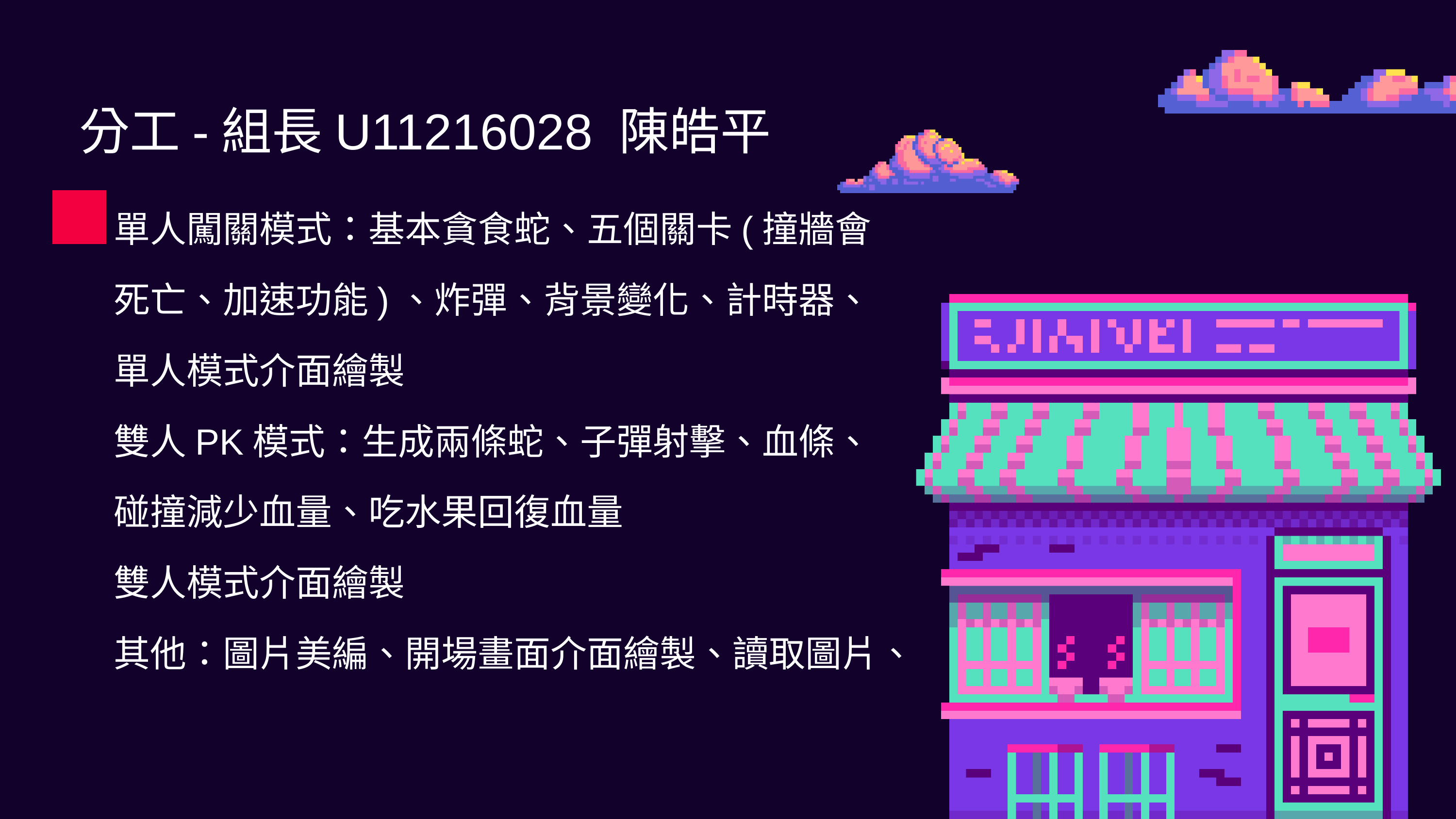

分工-組長U11216028 陳皓平

單人闖關模式：基本貪食蛇、五個關卡(撞牆會死亡、加速功能)、炸彈、背景變化、計時器、單人模式介面繪製
雙人PK模式：生成兩條蛇、子彈射擊、血條、碰撞減少血量、吃水果回復血量
雙人模式介面繪製
其他：圖片美編、開場畫面介面繪製、讀取圖片、